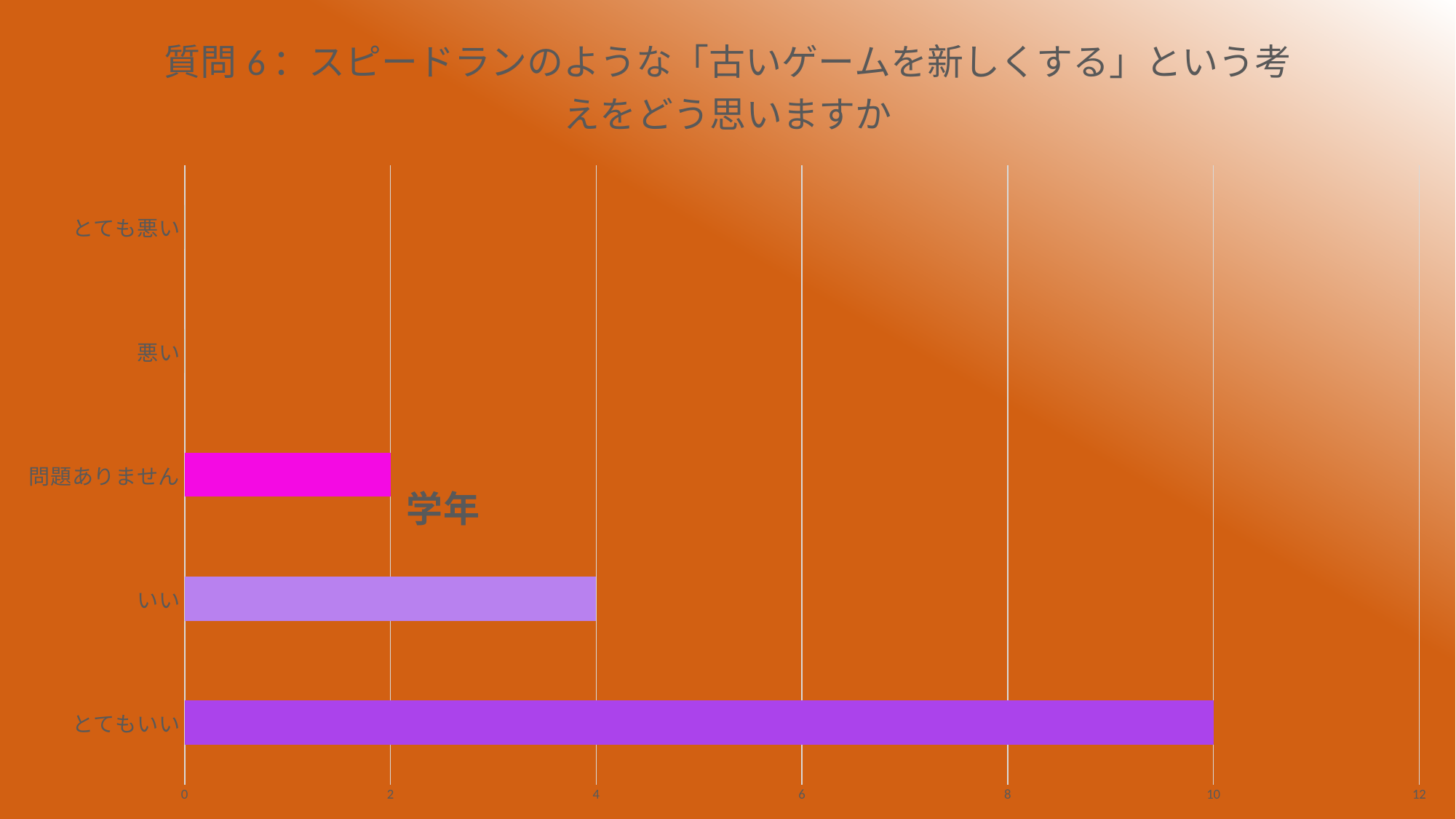

### Chart:

| Category | 質問6：スピードランのような「古いゲームを新しくする」という考えをどう思いますか |
|---|---|
| とてもいい | 10.0 |
| いい | 4.0 |
| 問題ありません | 2.0 |
| 悪い | 0.0 |
| とても悪い | 0.0 |

[unsupported chart]

### Chart: 学年

| Category |
|---|